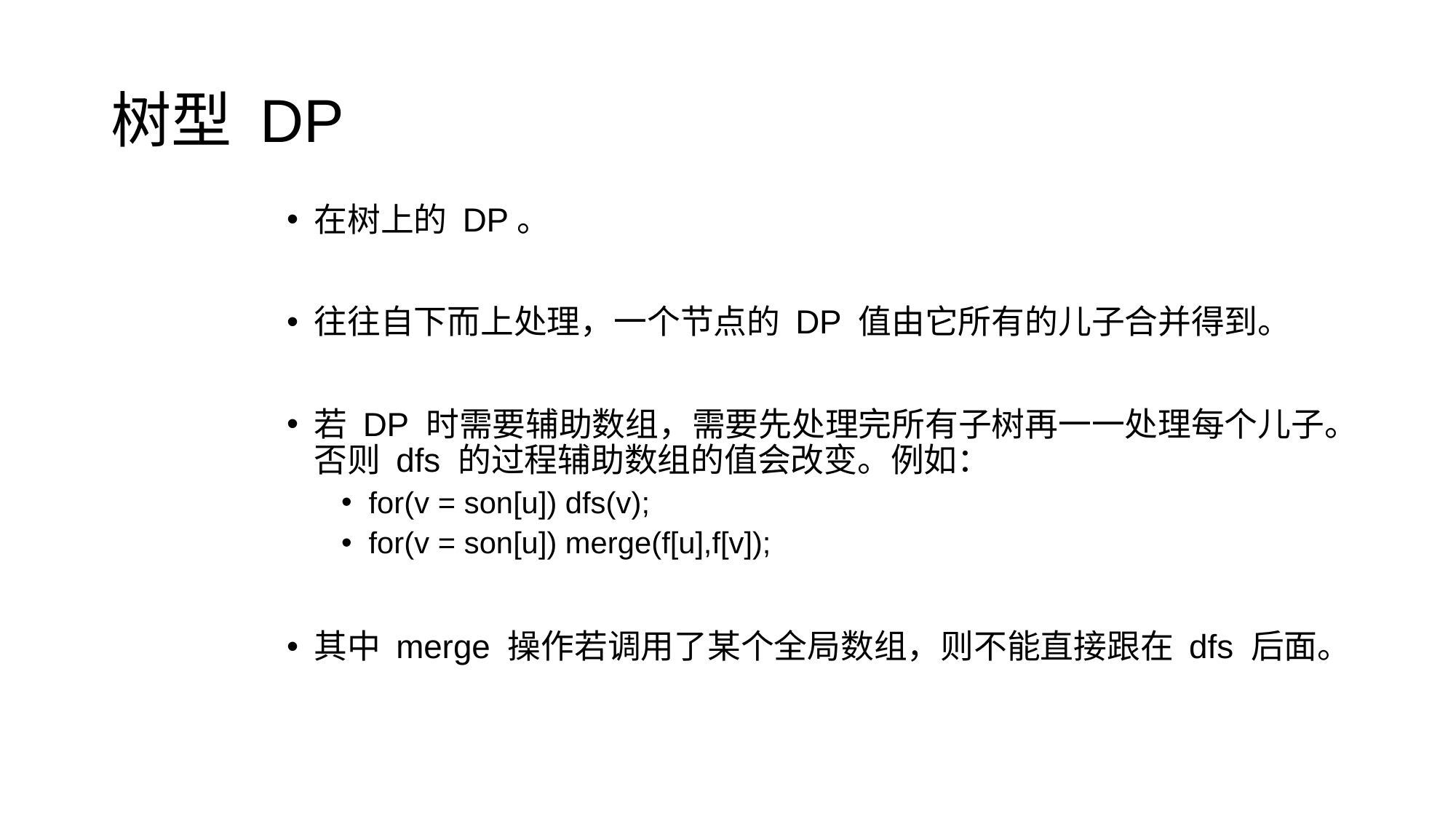

# 树型 DP
在树上的 DP。

往往自下而上处理，一个节点的 DP 值由它所有的儿子合并得到。

若 DP 时需要辅助数组，需要先处理完所有子树再一一处理每个儿子。否则 dfs 的过程辅助数组的值会改变。例如：
for(v = son[u]) dfs(v);
for(v = son[u]) merge(f[u],f[v]);

其中 merge 操作若调用了某个全局数组，则不能直接跟在 dfs 后面。